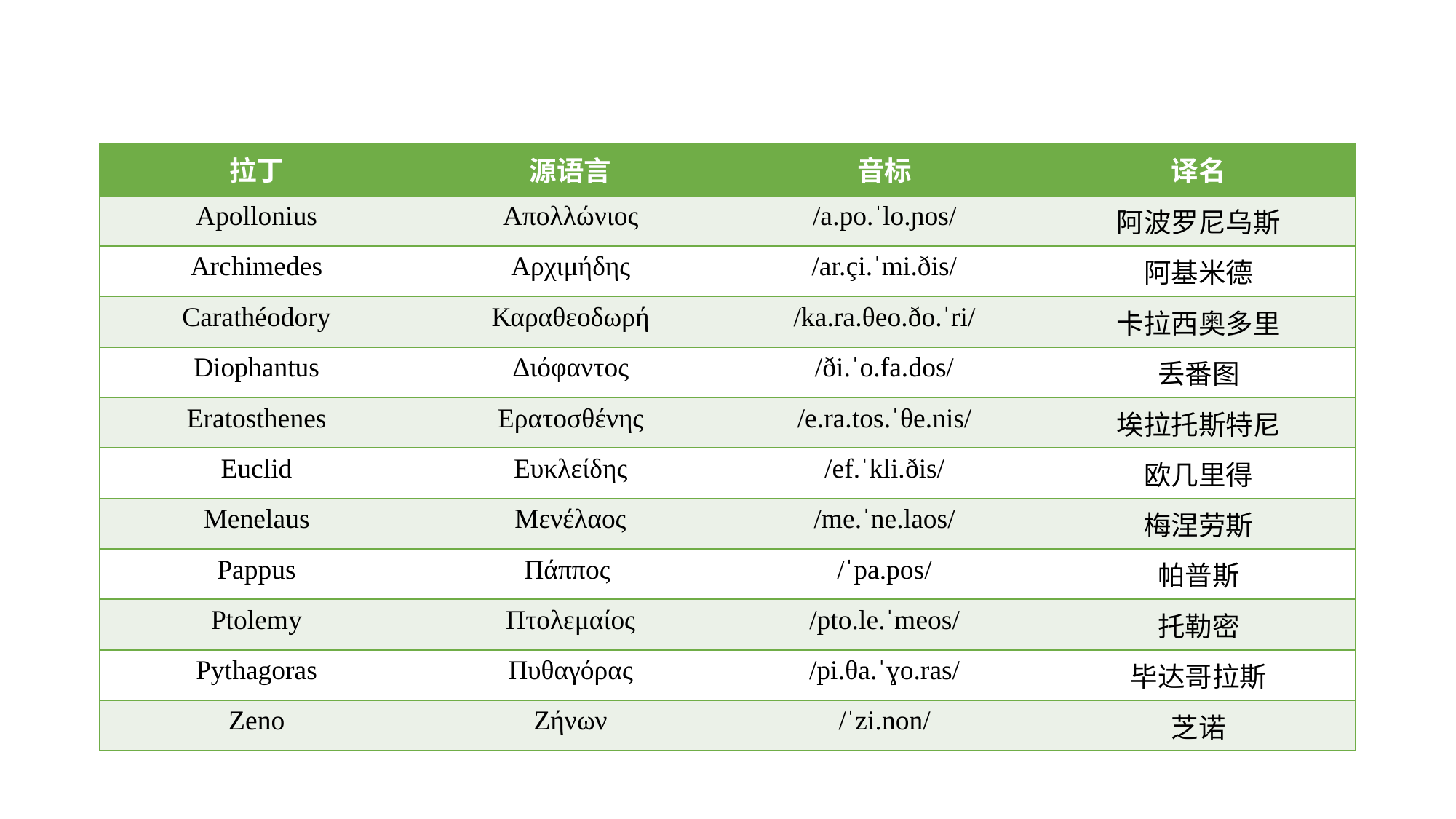

| 拉丁 | 源语言 | 音标 | 译名 |
| --- | --- | --- | --- |
| Apollonius | Απολλώνιος | /a.po.ˈlo.ɲos/ | 阿波罗尼乌斯 |
| Archimedes | Αρχιμήδης | /ar.çi.ˈmi.ðis/ | 阿基米德 |
| Carathéodory | Καραθεοδωρή | /ka.ra.θeo.ðo.ˈri/ | 卡拉西奥多里 |
| Diophantus | Διόφαντος | /ði.ˈo.fa.dos/ | 丢番图 |
| Eratosthenes | Ερατοσθένης | /e.ra.tos.ˈθe.nis/ | 埃拉托斯特尼 |
| Euclid | Ευκλείδης | /ef.ˈkli.ðis/ | 欧几里得 |
| Menelaus | Μενέλαος | /me.ˈne.laos/ | 梅涅劳斯 |
| Pappus | Πάππος | /ˈpa.pos/ | 帕普斯 |
| Ptolemy | Πτολεμαίος | /pto.le.ˈmeos/ | 托勒密 |
| Pythagoras | Πυθαγόρας | /pi.θa.ˈɣo.ras/ | 毕达哥拉斯 |
| Zeno | Ζήνων | /ˈzi.non/ | 芝诺 |